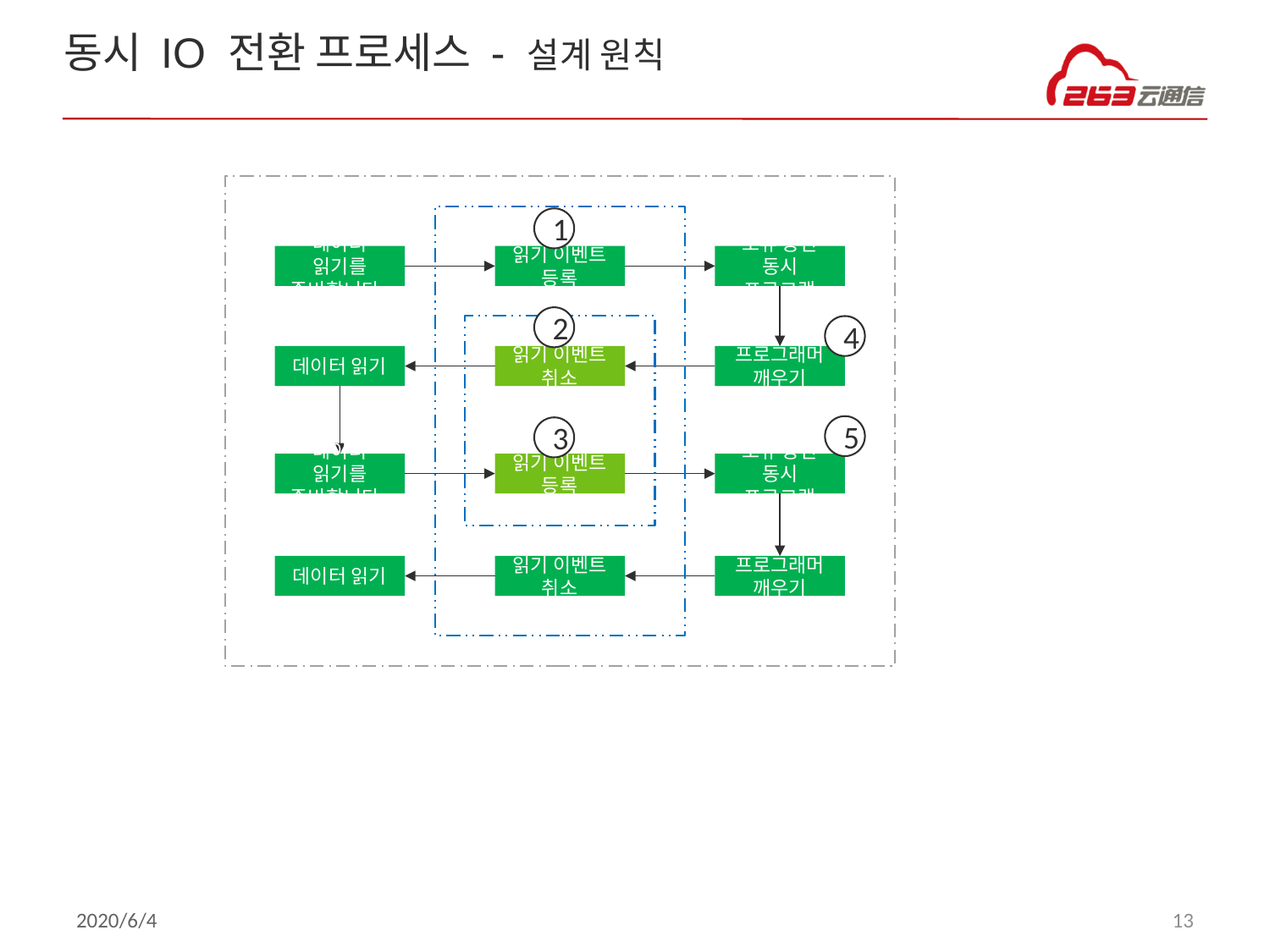

# 동시 IO 전환 프로세스 - 설계 원칙

1
데이터 읽기를 준비합니다.
읽기 이벤트 등록
보류 중인 동시 프로그램
2
4

데이터 읽기
읽기 이벤트 취소
프로그래머 깨우기
5
3
데이터 읽기를 준비합니다.
읽기 이벤트 등록
보류 중인 동시 프로그램
데이터 읽기
읽기 이벤트 취소
프로그래머 깨우기